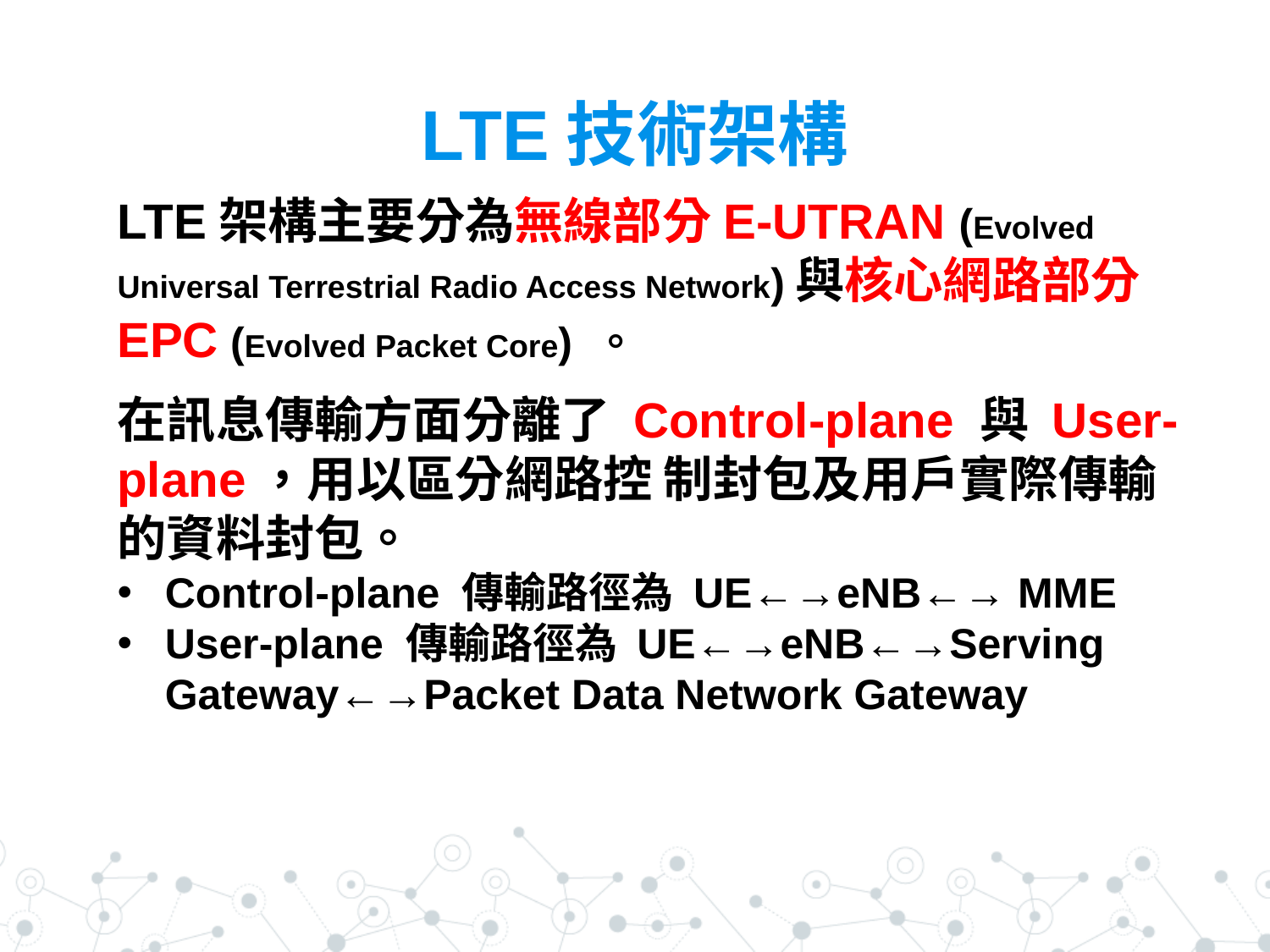

# LTE技術架構
LTE架構主要分為無線部分E-UTRAN (Evolved Universal Terrestrial Radio Access Network)與核心網路部分 EPC (Evolved Packet Core) 。
在訊息傳輸方面分離了 Control-plane 與 User-plane，用以區分網路控 制封包及用戶實際傳輸的資料封包。
Control-plane 傳輸路徑為 UE←→eNB←→ MME
User-plane 傳輸路徑為 UE←→eNB←→Serving Gateway←→Packet Data Network Gateway